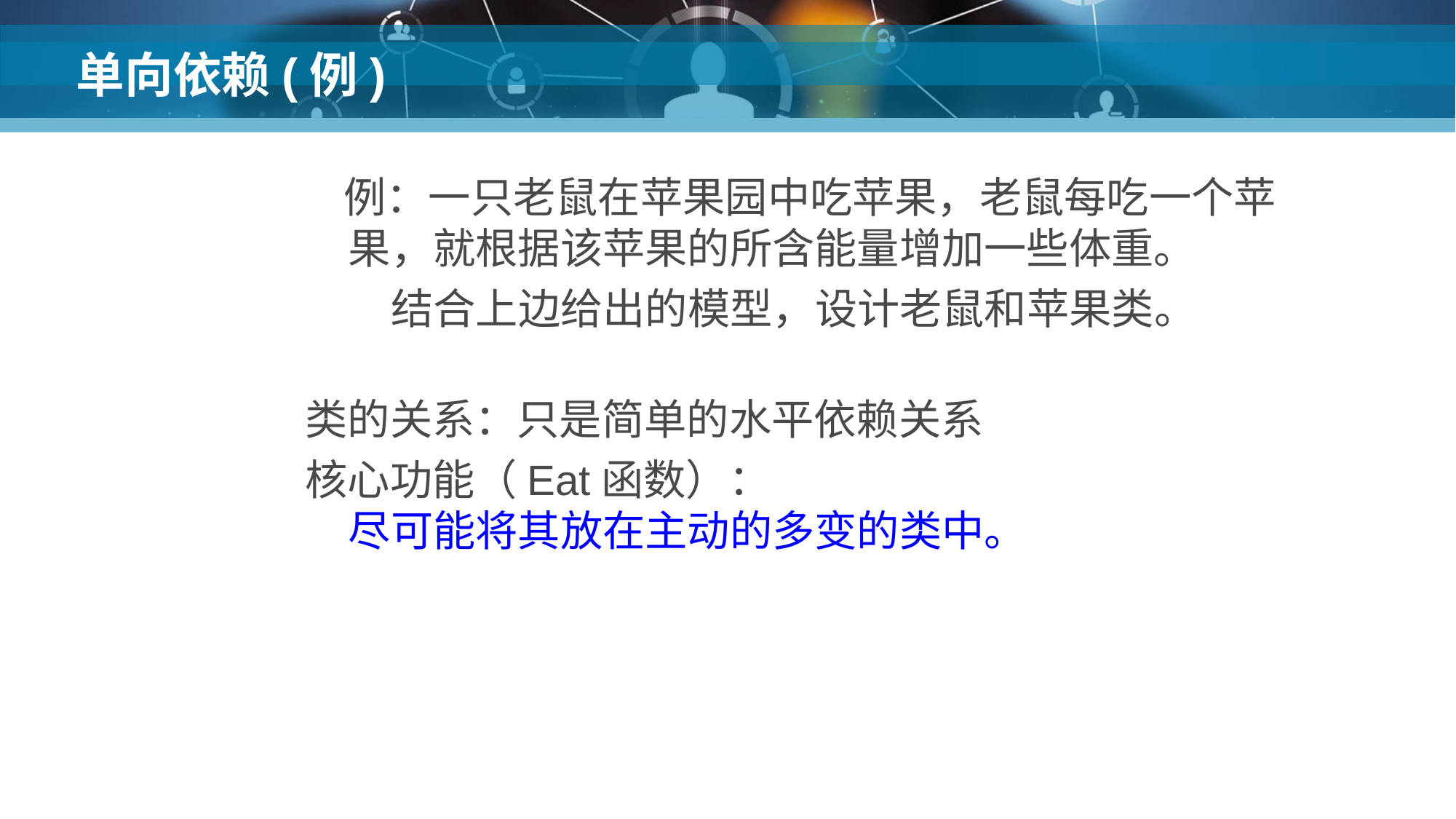

# 单向依赖(例)
   例：一只老鼠在苹果园中吃苹果，老鼠每吃一个苹果，就根据该苹果的所含能量增加一些体重。
        结合上边给出的模型，设计老鼠和苹果类。
类的关系：只是简单的水平依赖关系
核心功能（Eat函数）：
尽可能将其放在主动的多变的类中。